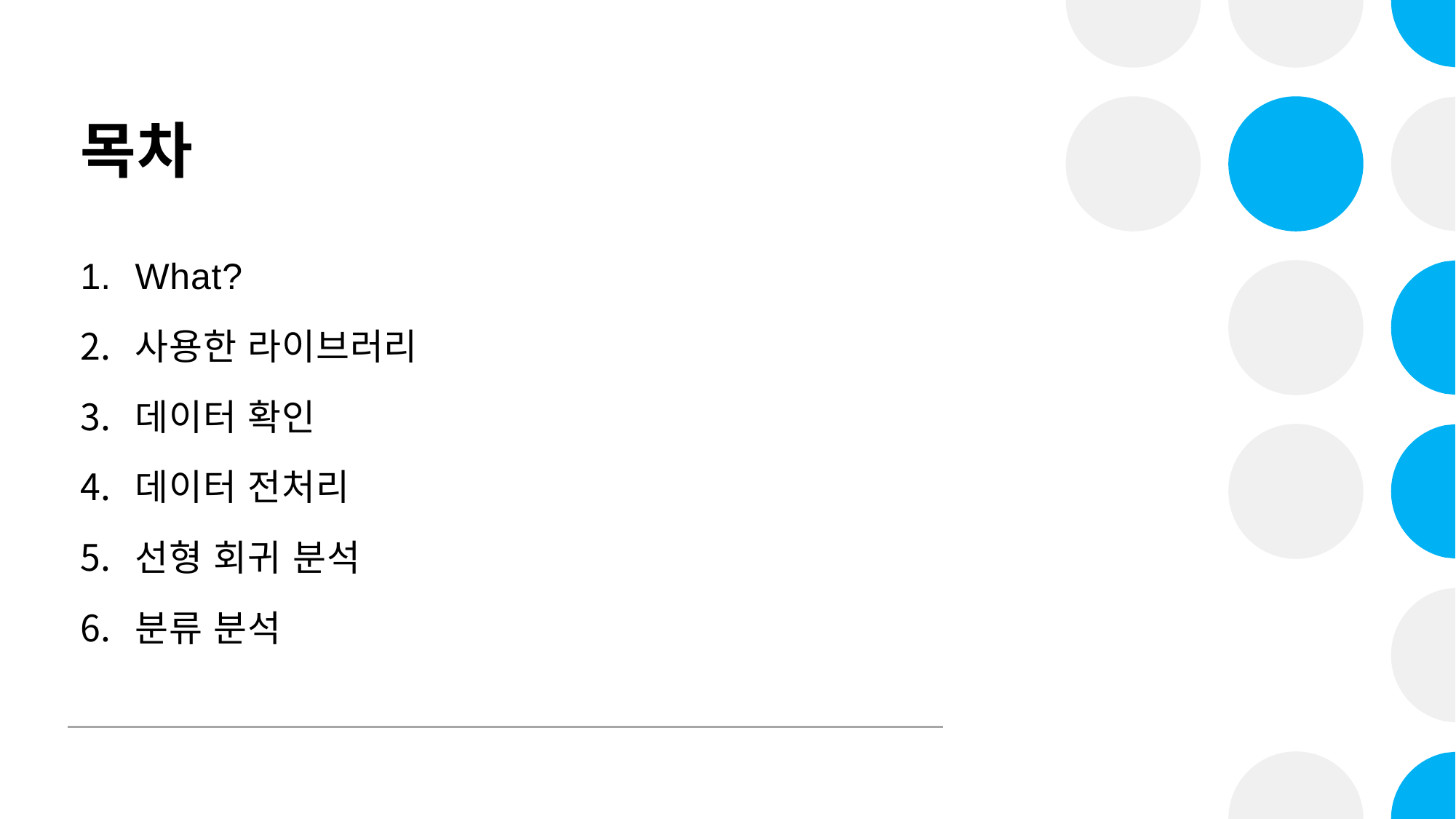

# 목차
What?
사용한 라이브러리
데이터 확인
데이터 전처리
선형 회귀 분석
분류 분석